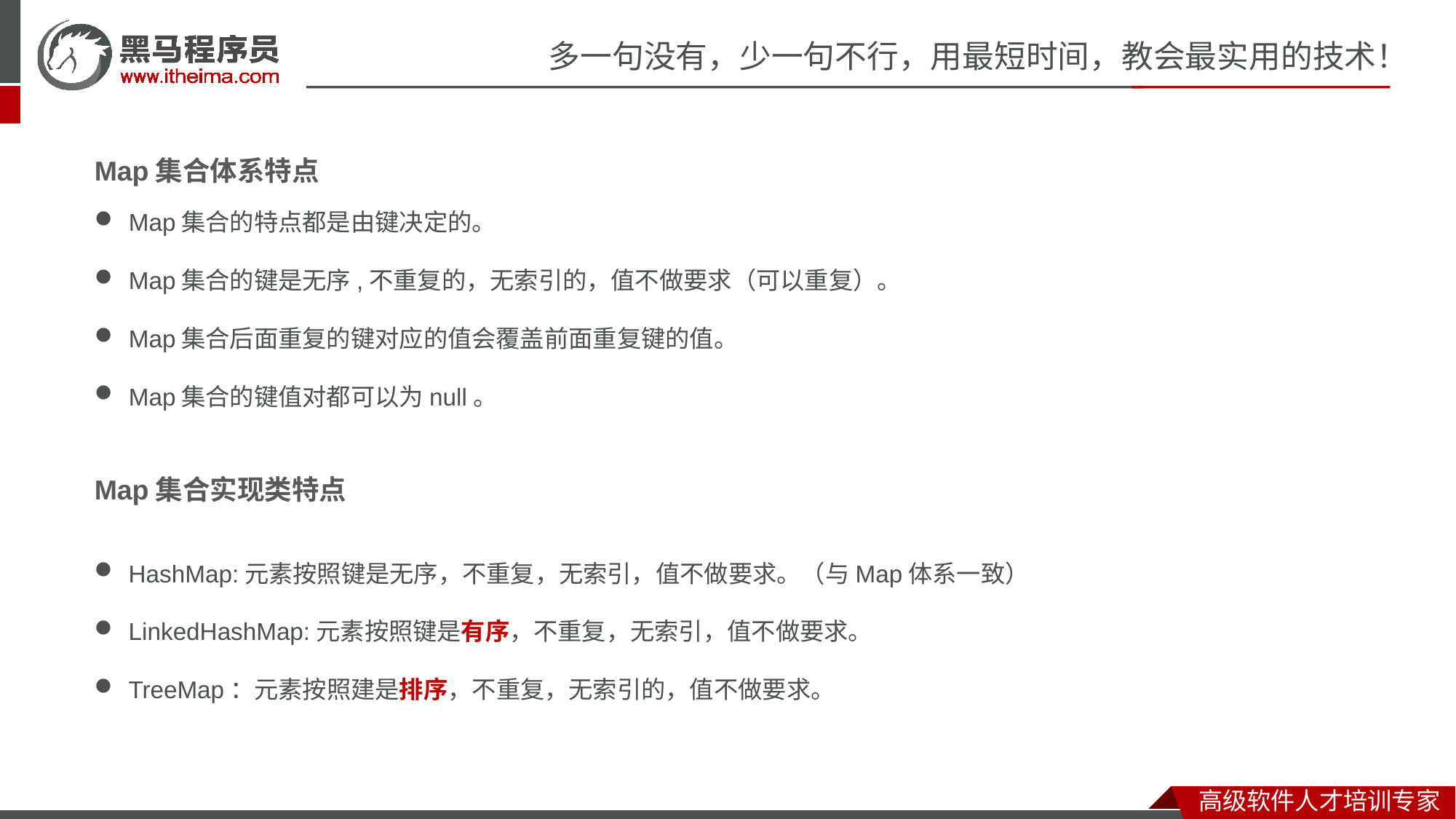

Map集合体系特点
Map集合的特点都是由键决定的。
Map集合的键是无序,不重复的，无索引的，值不做要求（可以重复）。
Map集合后面重复的键对应的值会覆盖前面重复键的值。
Map集合的键值对都可以为null。

Map集合实现类特点
HashMap:元素按照键是无序，不重复，无索引，值不做要求。（与Map体系一致）
LinkedHashMap:元素按照键是有序，不重复，无索引，值不做要求。
TreeMap：元素按照建是排序，不重复，无索引的，值不做要求。